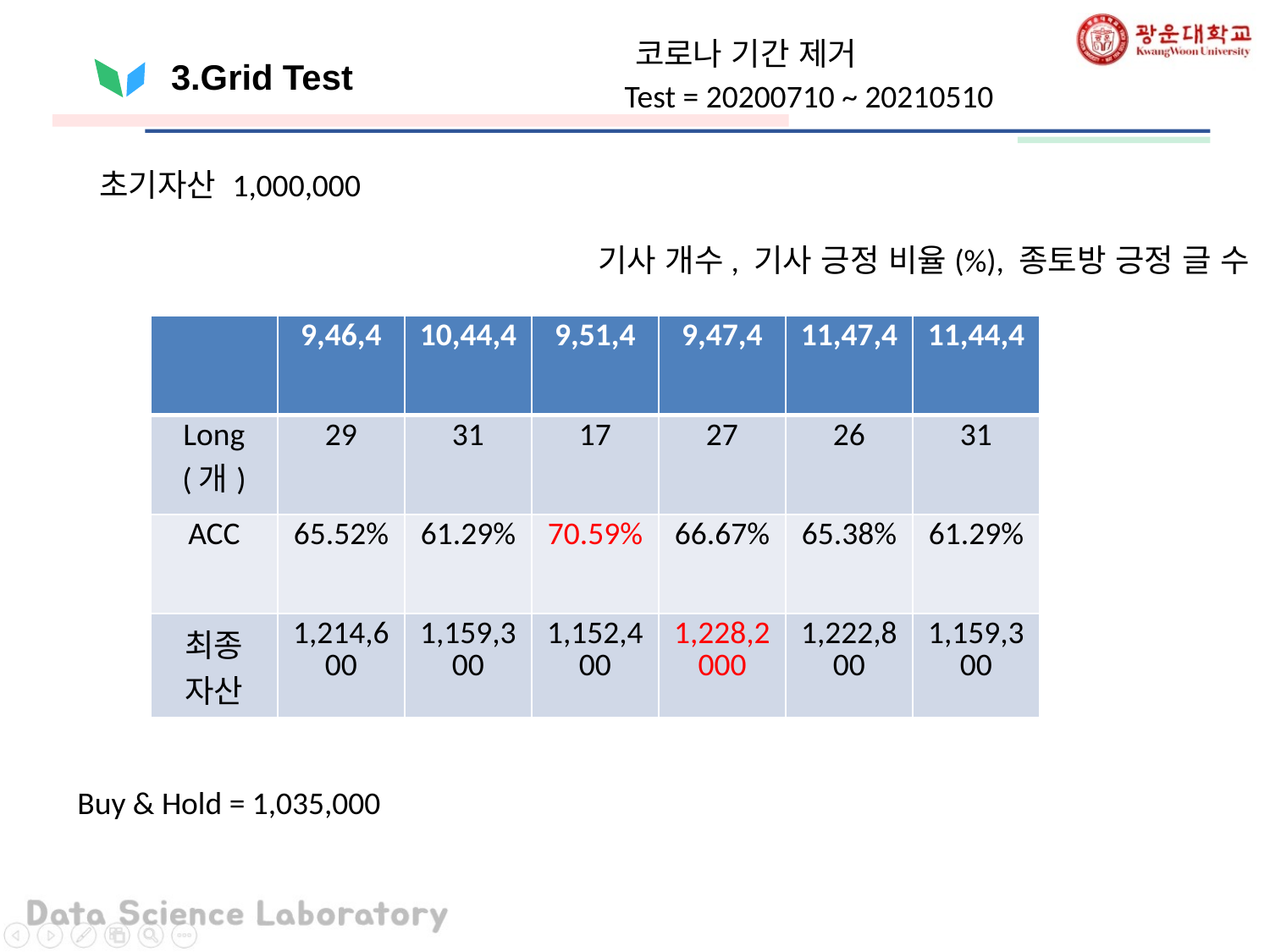

코로나 기간 제거
# 3.Grid Test
Test = 20200710 ~ 20210510
초기자산 1,000,000
기사 개수, 기사 긍정 비율(%), 종토방 긍정 글 수
|  | 9,46,4 | 10,44,4 | 9,51,4 | 9,47,4 | 11,47,4 | 11,44,4 |
| --- | --- | --- | --- | --- | --- | --- |
| Long (개) | 29 | 31 | 17 | 27 | 26 | 31 |
| ACC | 65.52% | 61.29% | 70.59% | 66.67% | 65.38% | 61.29% |
| 최종 자산 | 1,214,600 | 1,159,300 | 1,152,400 | 1,228,2000 | 1,222,800 | 1,159,300 |
Buy & Hold = 1,035,000